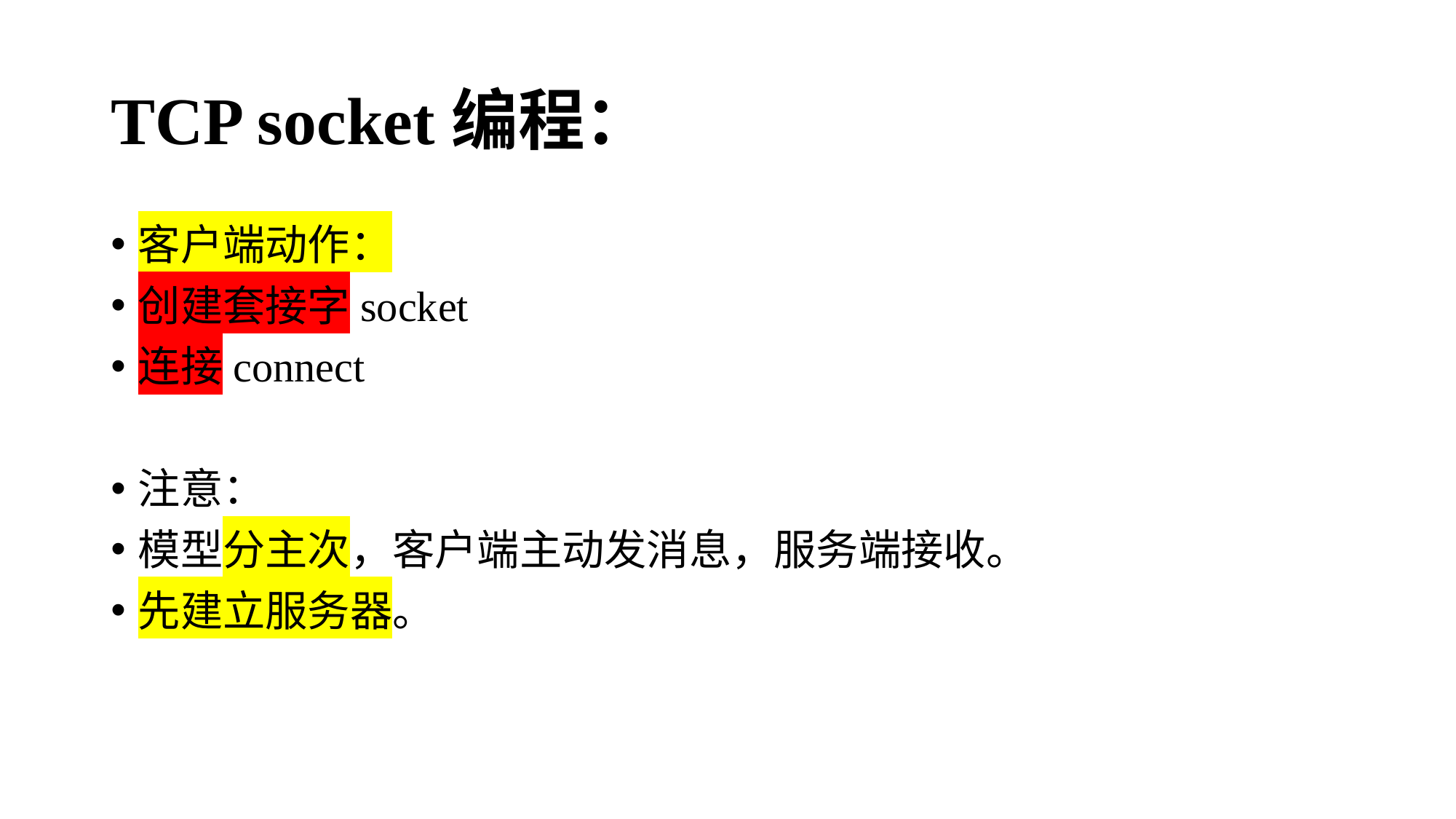

# TCP socket编程：
客户端动作：
创建套接字socket
连接connect

注意：
模型分主次，客户端主动发消息，服务端接收。
先建立服务器。